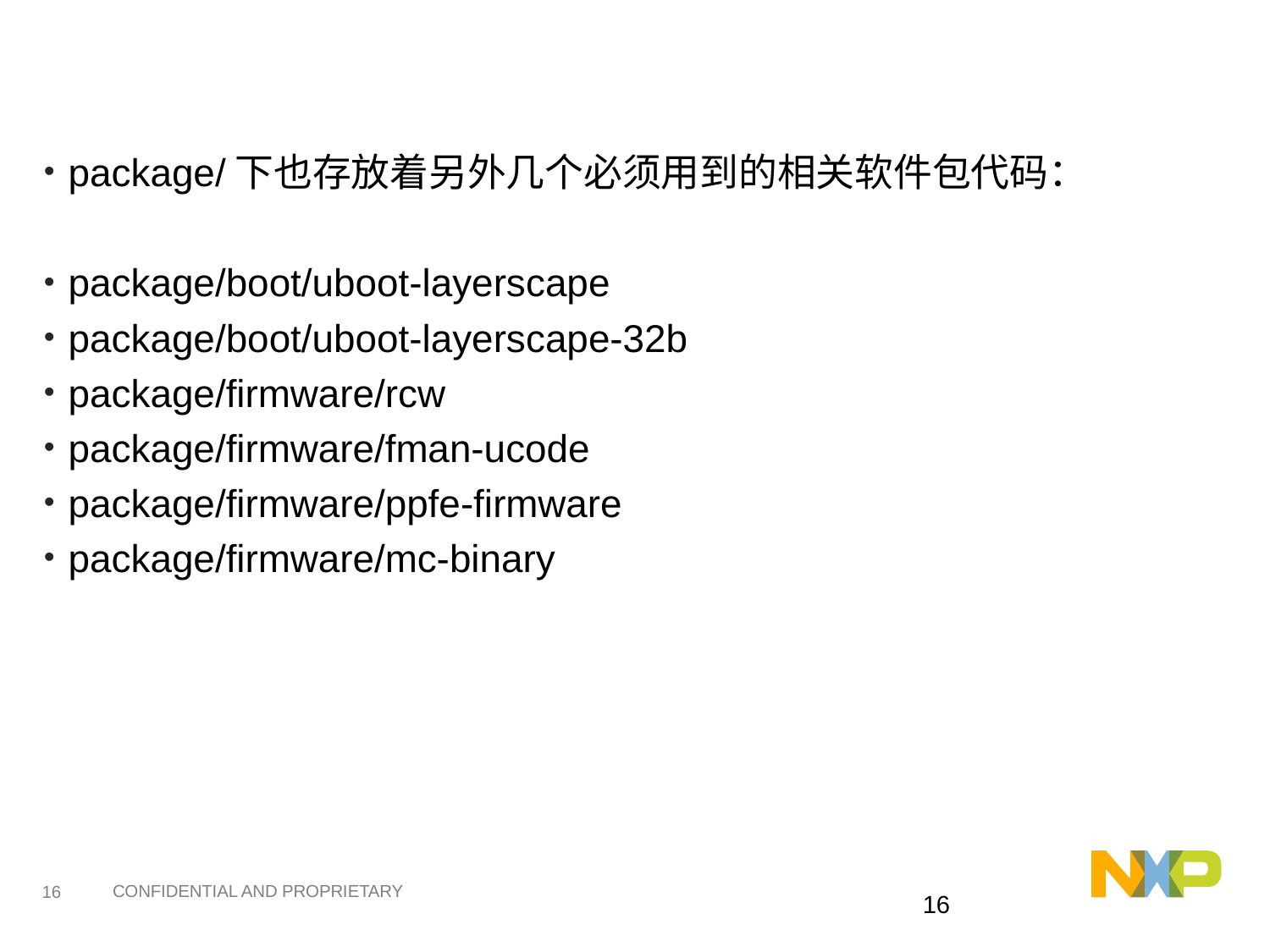

#
package/下也存放着另外几个必须用到的相关软件包代码：

package/boot/uboot-layerscape
package/boot/uboot-layerscape-32b
package/firmware/rcw
package/firmware/fman-ucode
package/firmware/ppfe-firmware
package/firmware/mc-binary
16